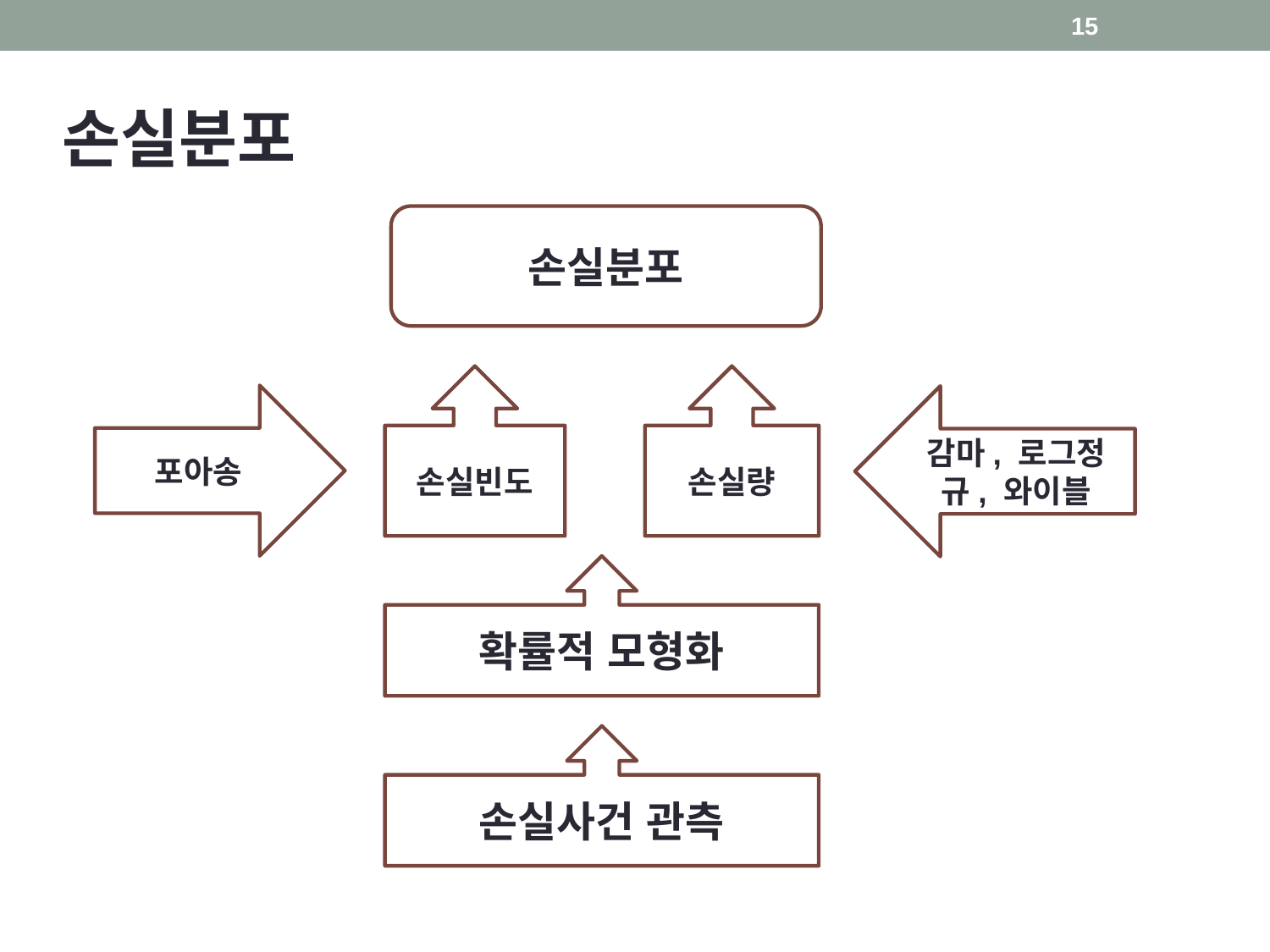

15
손실분포
손실분포
손실빈도
손실량
포아송
감마, 로그정규, 와이블
확률적 모형화
손실사건 관측